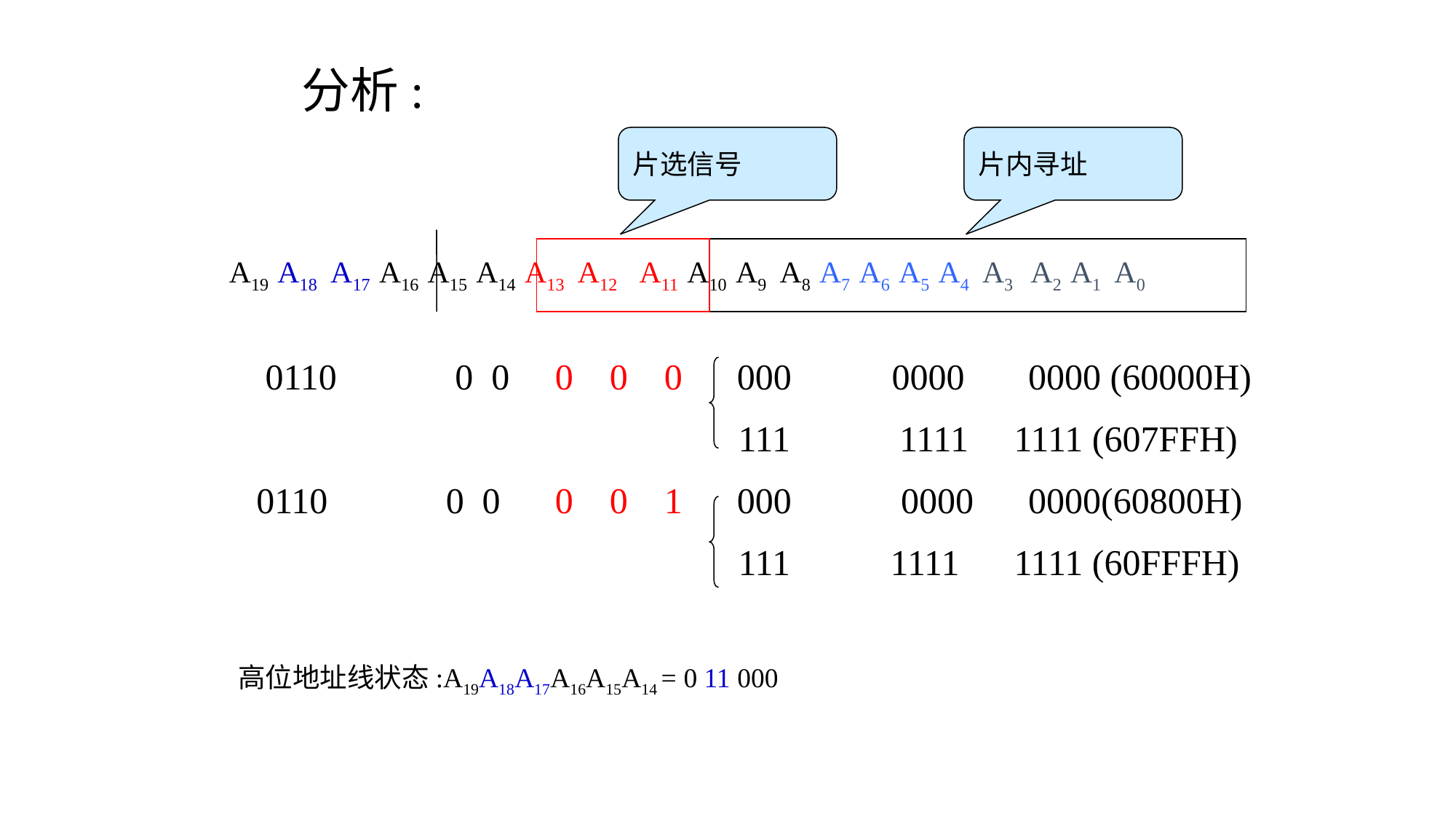

分析:
片选信号
片内寻址

A19  A18   A17  A16  A15  A14  A13   A12     A11  A10  A9   A8  A7  A6  A5  A4   A3    A2  A1   A0

        0110             0  0     0    0    0      000           0000       0000 (60000H)
                                                            111            1111     1111 (607FFH)
       0110             0  0      0    0    1      000            0000      0000(60800H)
                                                            111           1111      1111 (60FFFH)

高位地址线状态:A19A18A17A16A15A14 = 0 11 000